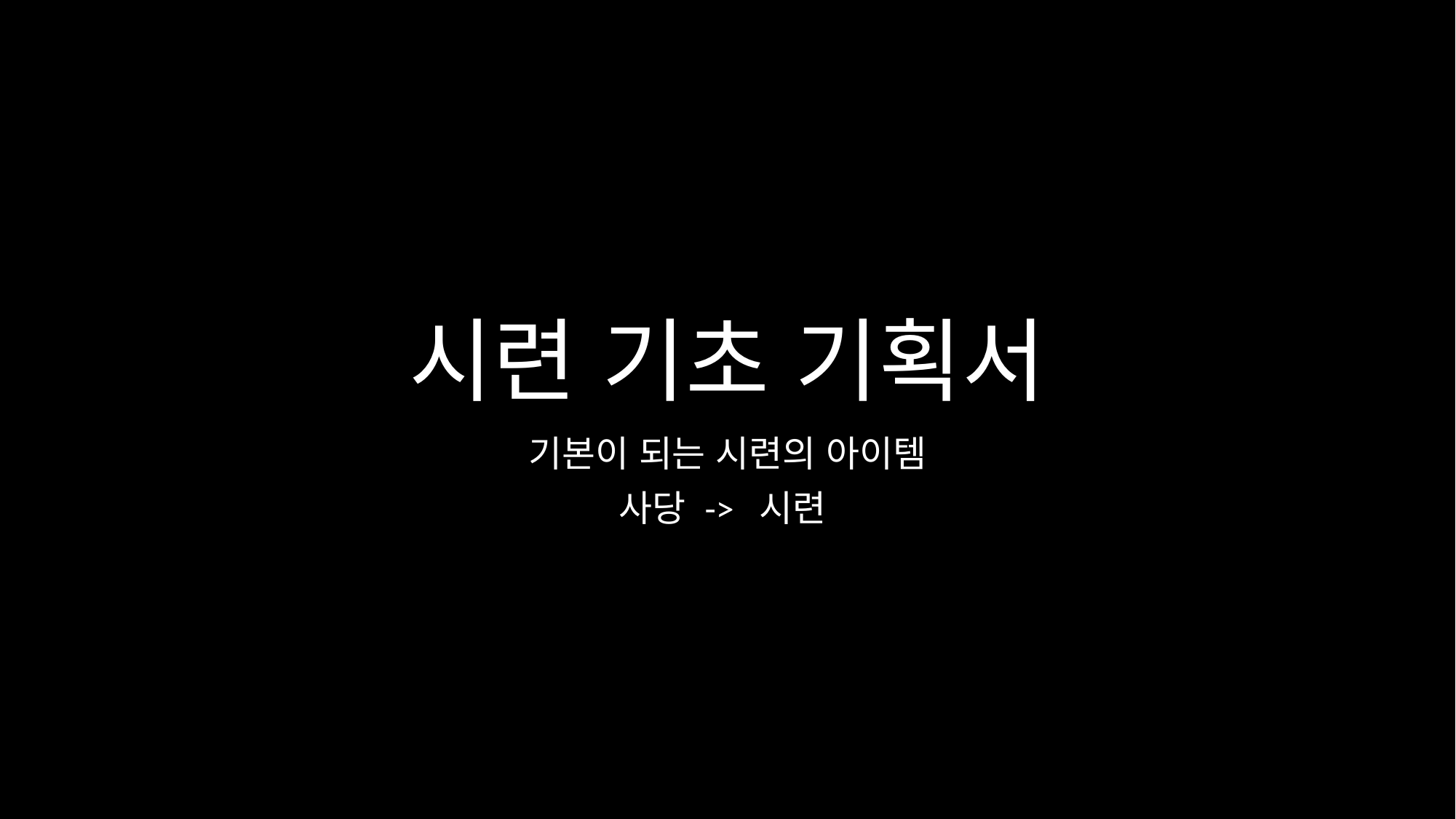

# 시련 기초 기획서
기본이 되는 시련의 아이템
사당 ->  시련